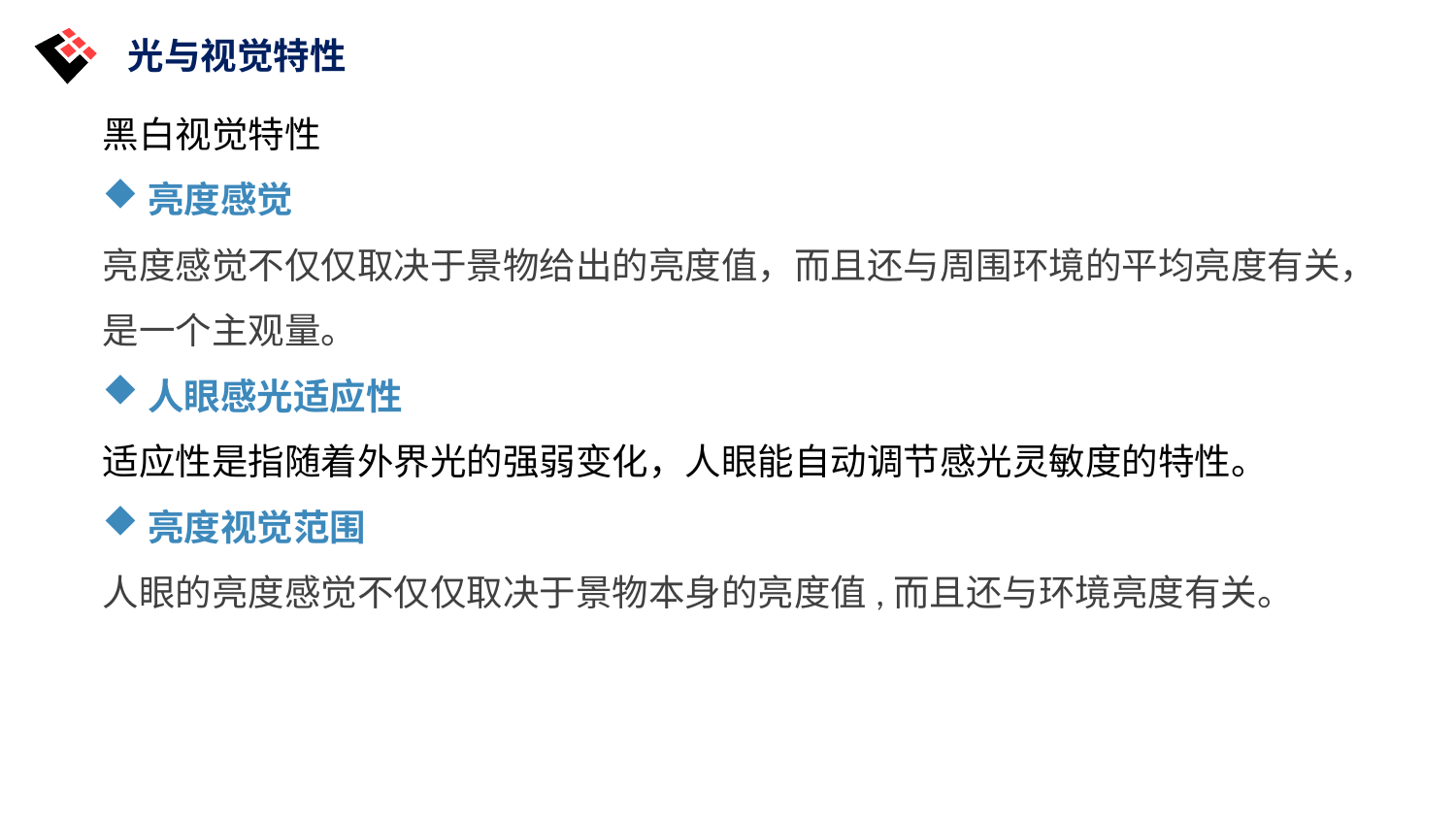

光与视觉特性

黑白视觉特性
亮度感觉
亮度感觉不仅仅取决于景物给出的亮度值，而且还与周围环境的平均亮度有关，是一个主观量。
人眼感光适应性
适应性是指随着外界光的强弱变化，人眼能自动调节感光灵敏度的特性。
亮度视觉范围
人眼的亮度感觉不仅仅取决于景物本身的亮度值,而且还与环境亮度有关。